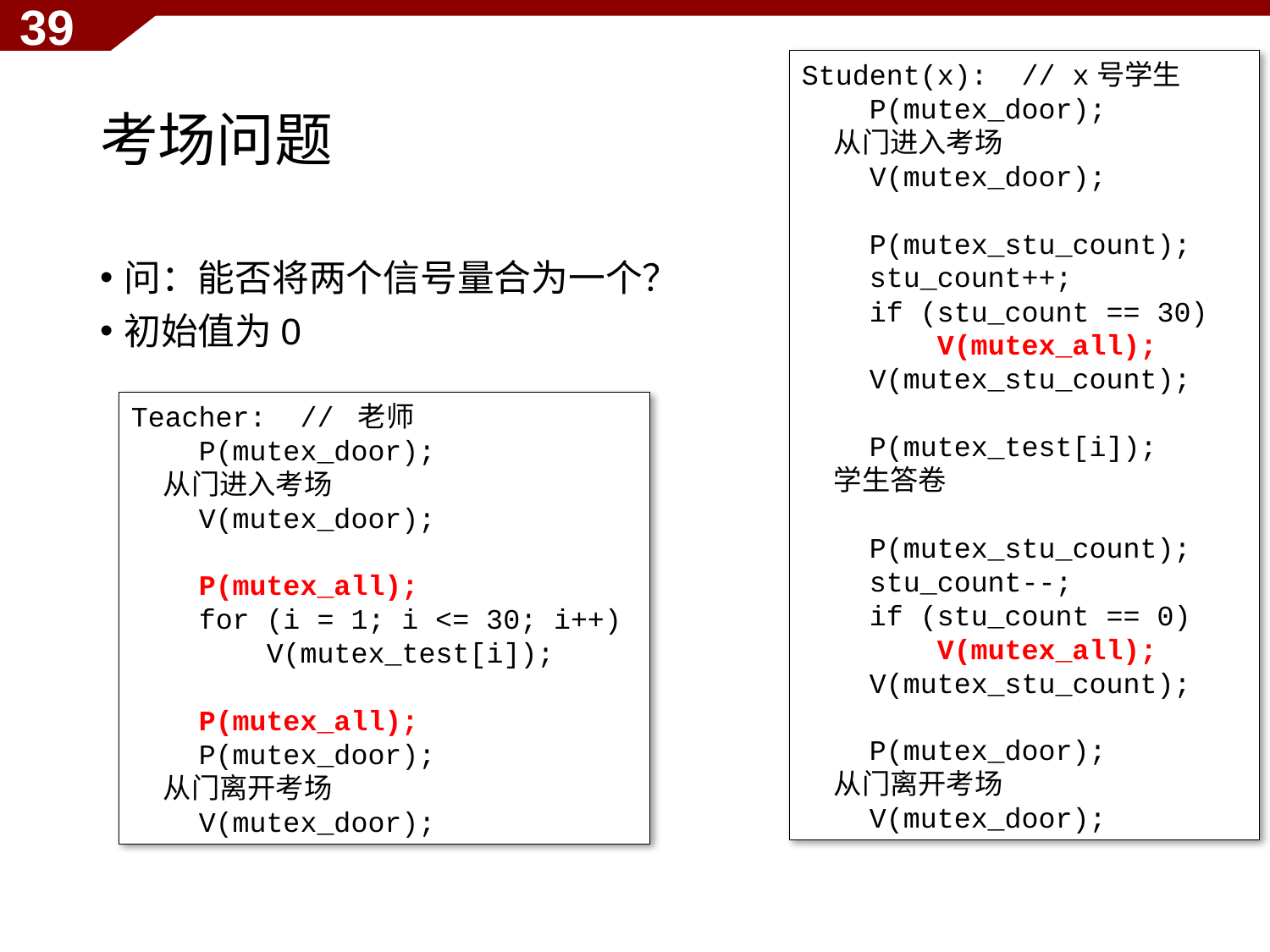

39
Student(x):  // x号学生
    P(mutex_door);
    从门进入考场
    V(mutex_door);

    P(mutex_stu_count);
    stu_count++;
    if (stu_count == 30)
        V(mutex_all);
    V(mutex_stu_count);

    P(mutex_test[i]);
    学生答卷

    P(mutex_stu_count);
    stu_count--;
    if (stu_count == 0)
        V(mutex_all);
    V(mutex_stu_count);

    P(mutex_door);
    从门离开考场
    V(mutex_door);
# 考场问题
问：能否将两个信号量合为一个？
初始值为0
Teacher:  // 老师
    P(mutex_door);
    从门进入考场
    V(mutex_door);

    P(mutex_all);
    for (i = 1; i <= 30; i++)
        V(mutex_test[i]);

    P(mutex_all);
    P(mutex_door);
    从门离开考场
    V(mutex_door);